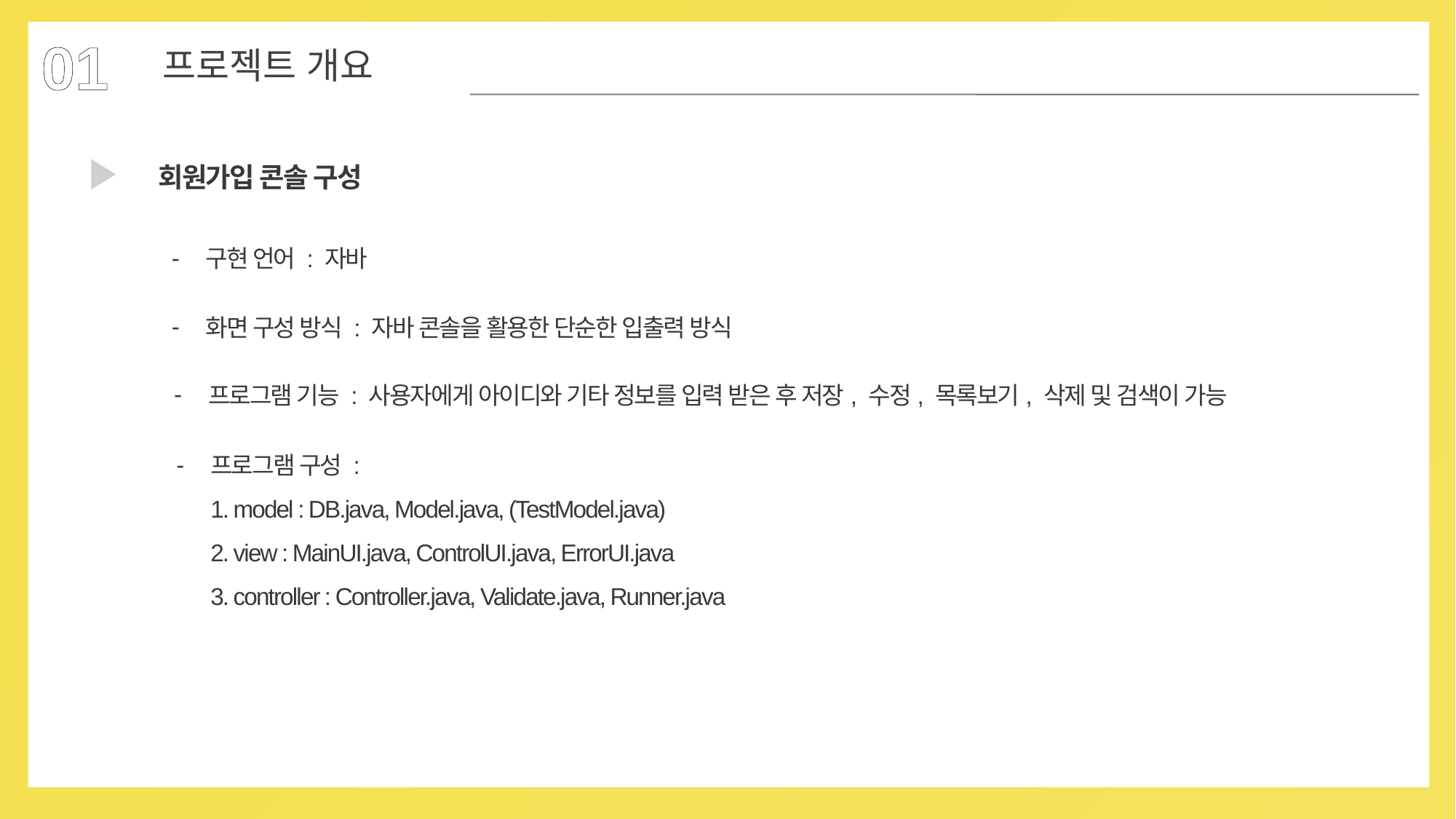

01
프로젝트 개요
▶
회원가입 콘솔 구성
구현 언어 : 자바
화면 구성 방식 : 자바 콘솔을 활용한 단순한 입출력 방식
프로그램 기능 : 사용자에게 아이디와 기타 정보를 입력 받은 후 저장, 수정, 목록보기, 삭제 및 검색이 가능
프로그램 구성 :
	1. model : DB.java, Model.java, (TestModel.java)
	2. view : MainUI.java, ControlUI.java, ErrorUI.java
	3. controller : Controller.java, Validate.java, Runner.java